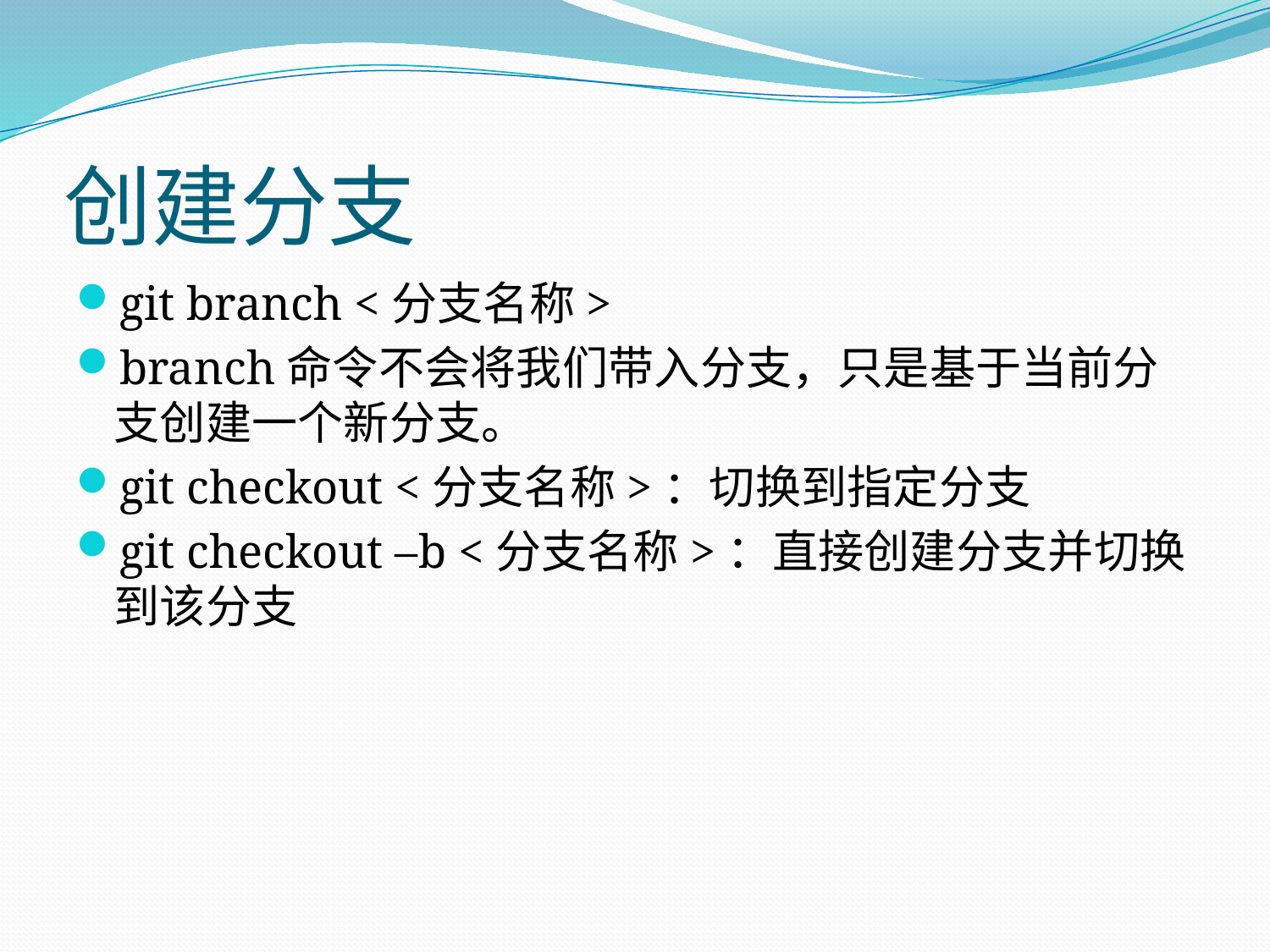

# 创建分支
git branch <分支名称>
branch命令不会将我们带入分支，只是基于当前分支创建一个新分支。
git checkout <分支名称>：切换到指定分支
git checkout –b <分支名称>：直接创建分支并切换到该分支